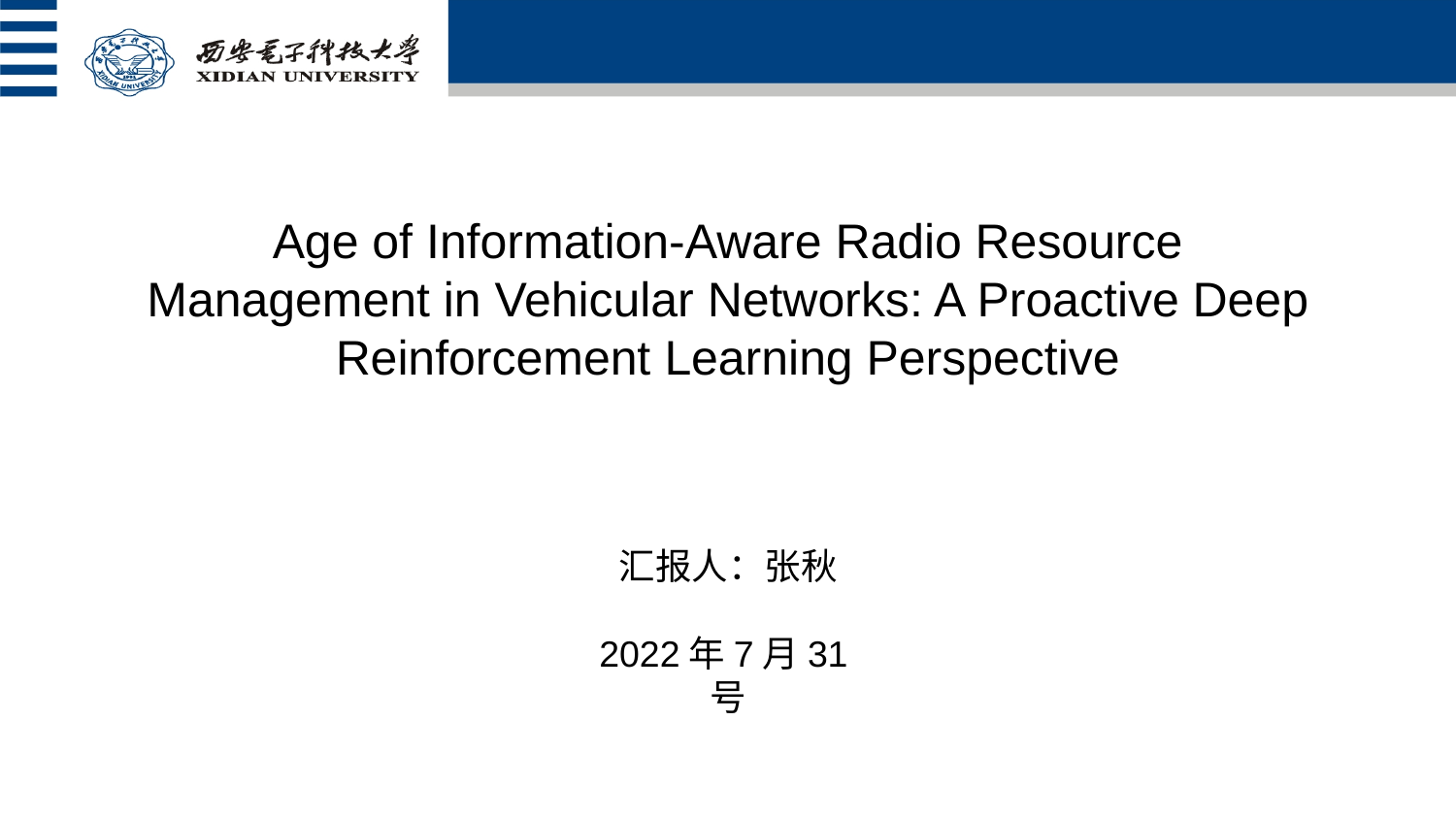

Age of Information-Aware Radio Resource Management in Vehicular Networks: A Proactive Deep Reinforcement Learning Perspective
汇报人：张秋

2022年7月31号
1